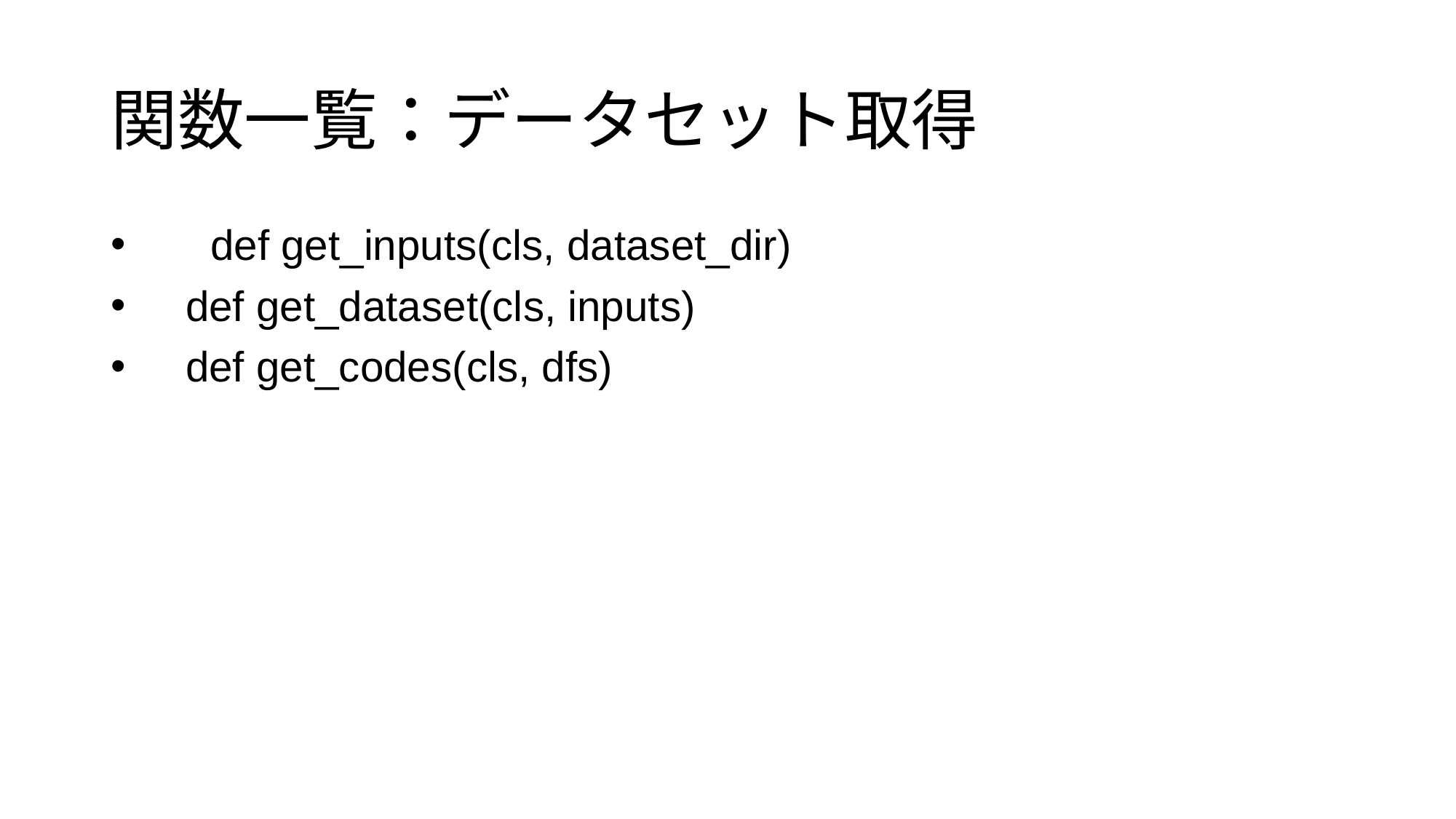

# 関数一覧：データセット取得
 　def get_inputs(cls, dataset_dir)
    def get_dataset(cls, inputs)
    def get_codes(cls, dfs)